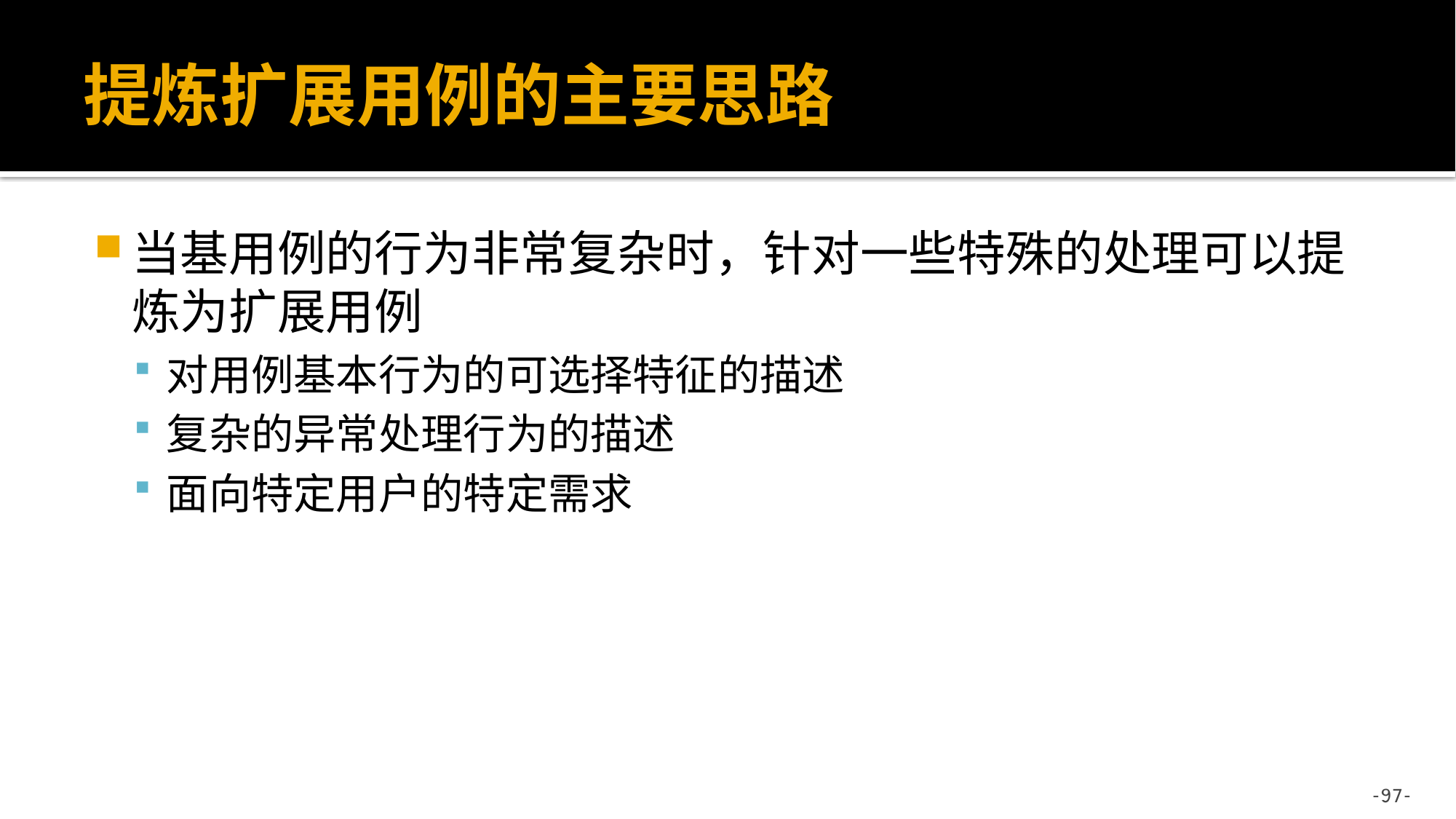

# 提炼扩展用例的主要思路
当基用例的行为非常复杂时，针对一些特殊的处理可以提炼为扩展用例
对用例基本行为的可选择特征的描述
复杂的异常处理行为的描述
面向特定用户的特定需求

-97-